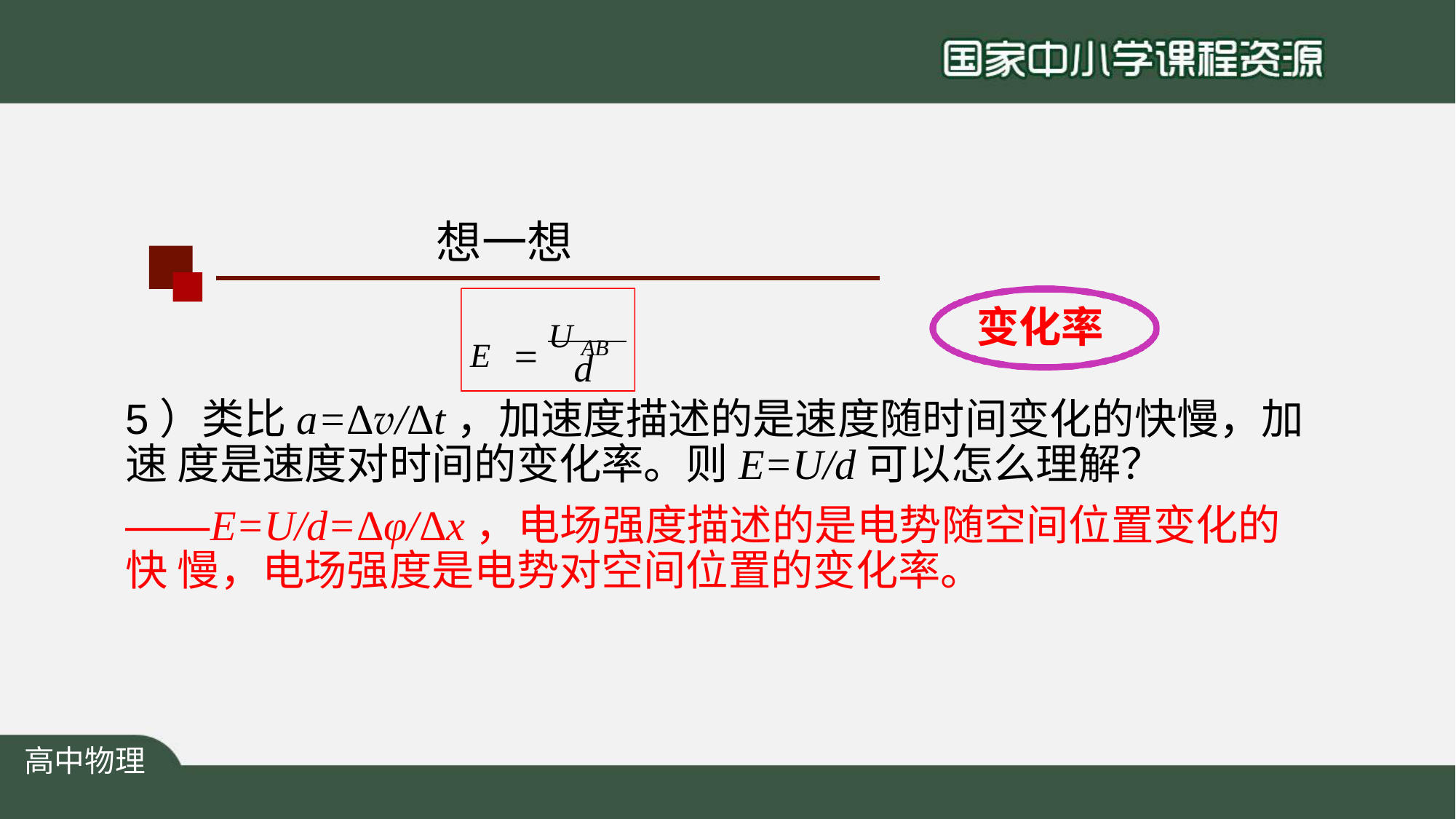

想一想

E	= U AB
变化率

d
5）类比a=Δv/Δt，加速度描述的是速度随时间变化的快慢，加速 度是速度对时间的变化率。则E=U/d可以怎么理解？
——E=U/d=Δφ/Δx，电场强度描述的是电势随空间位置变化的快 慢，电场强度是电势对空间位置的变化率。
高中物理